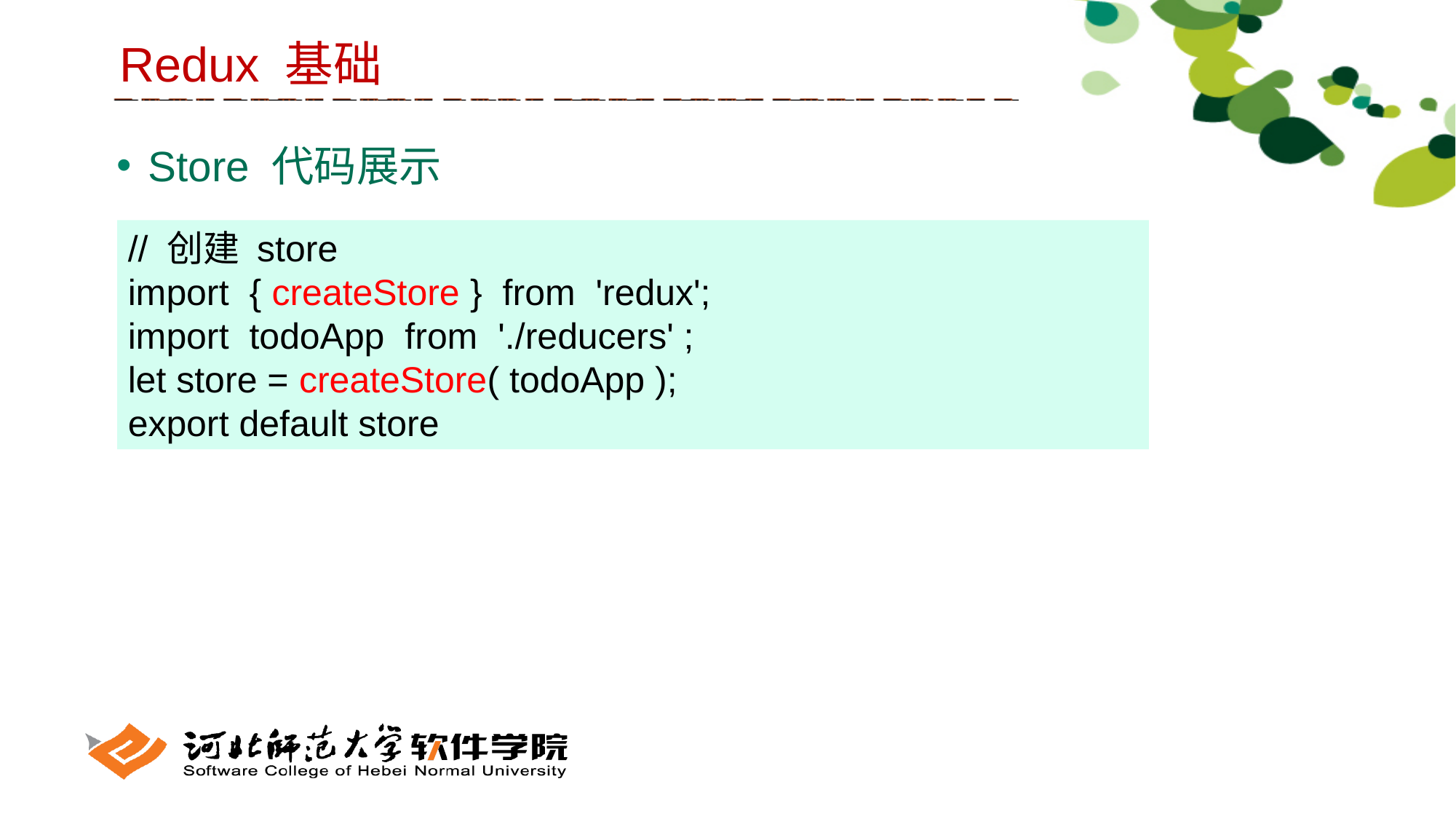

Redux 基础
 Store 代码展示

// 创建 store
import  { createStore }  from  'redux';
import  todoApp  from  './reducers' ;
let store = createStore( todoApp );
export default store